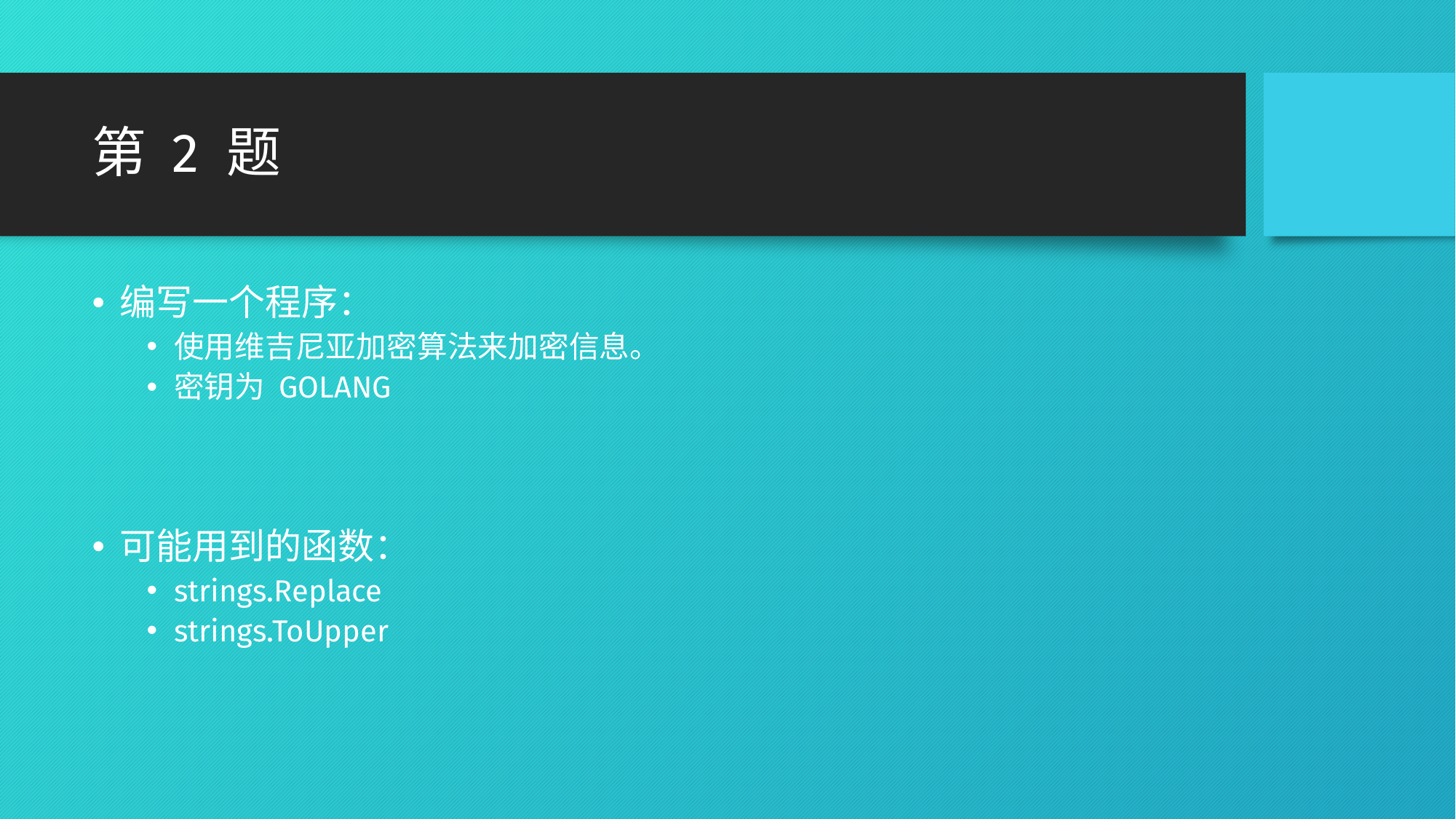

# 第 2 题
编写一个程序：
使用维吉尼亚加密算法来加密信息。
密钥为 GOLANG

可能用到的函数：
strings.Replace
strings.ToUpper